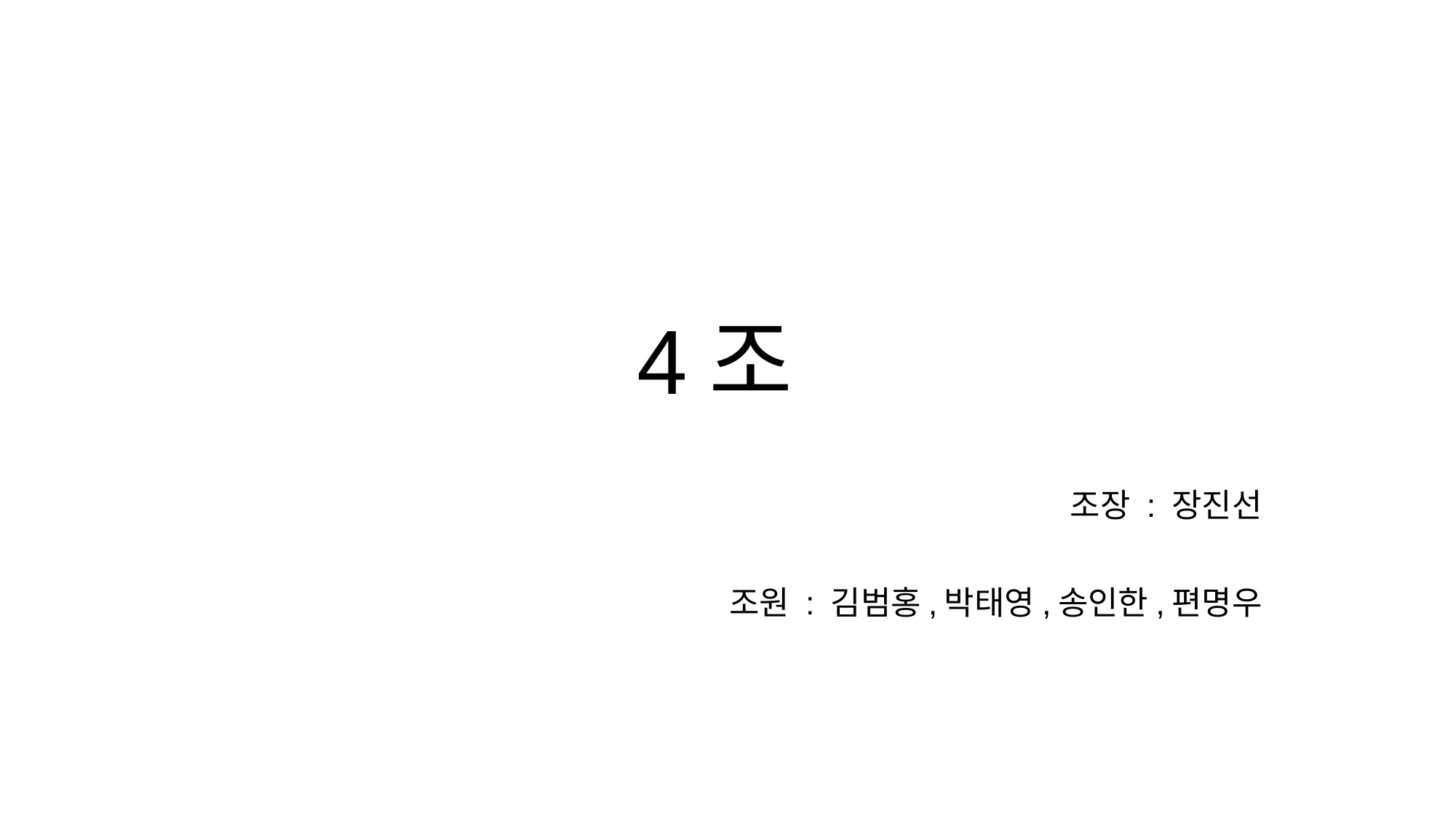

# 4조

조장 : 장진선

조원 : 김범홍,박태영,송인한,편명우